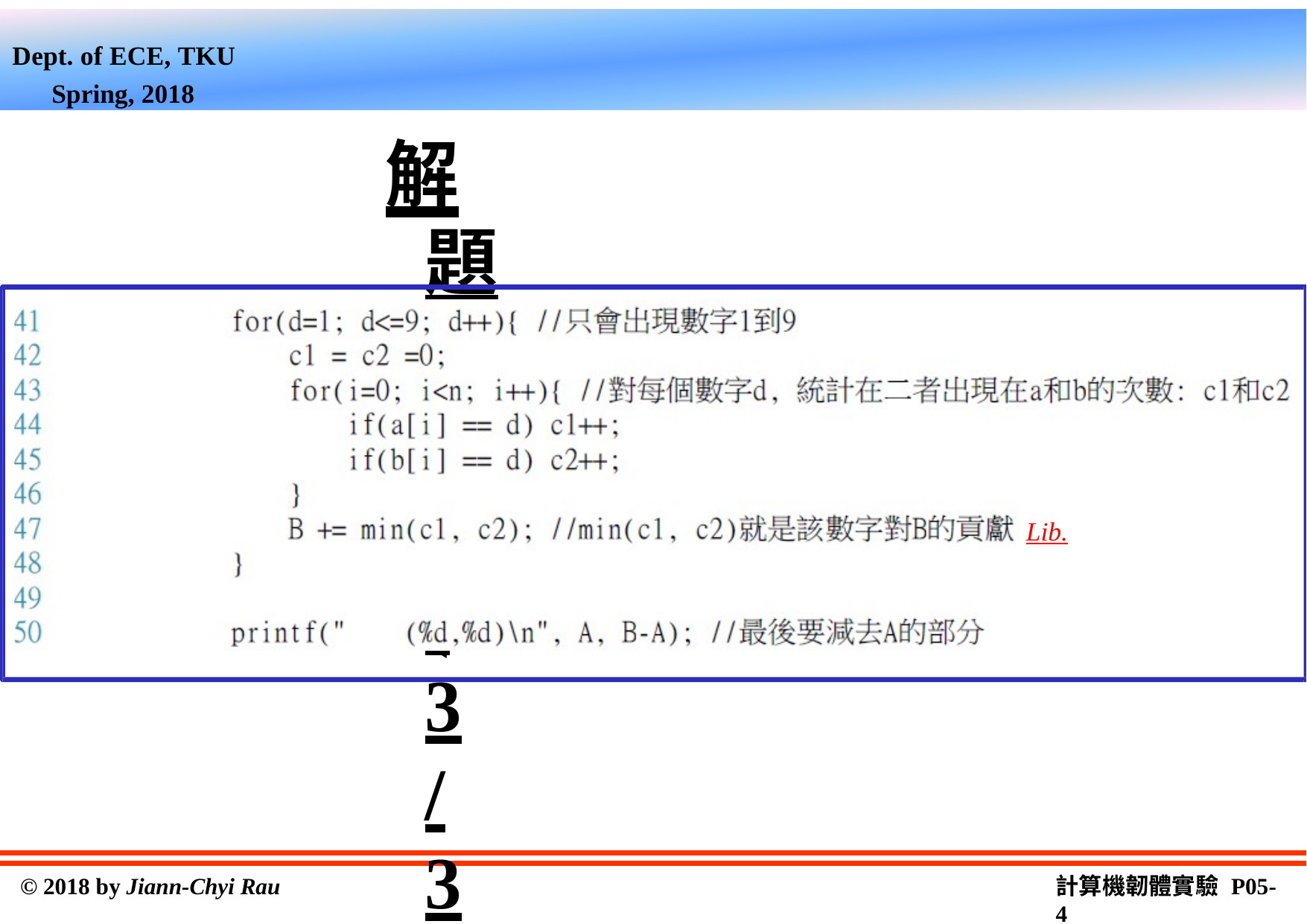

Dept. of ECE, TKU Spring, 2018
解題要訣 (3/3)

Lib.

計算機韌體實驗 P05-4
© 2018 by Jiann-Chyi Rau